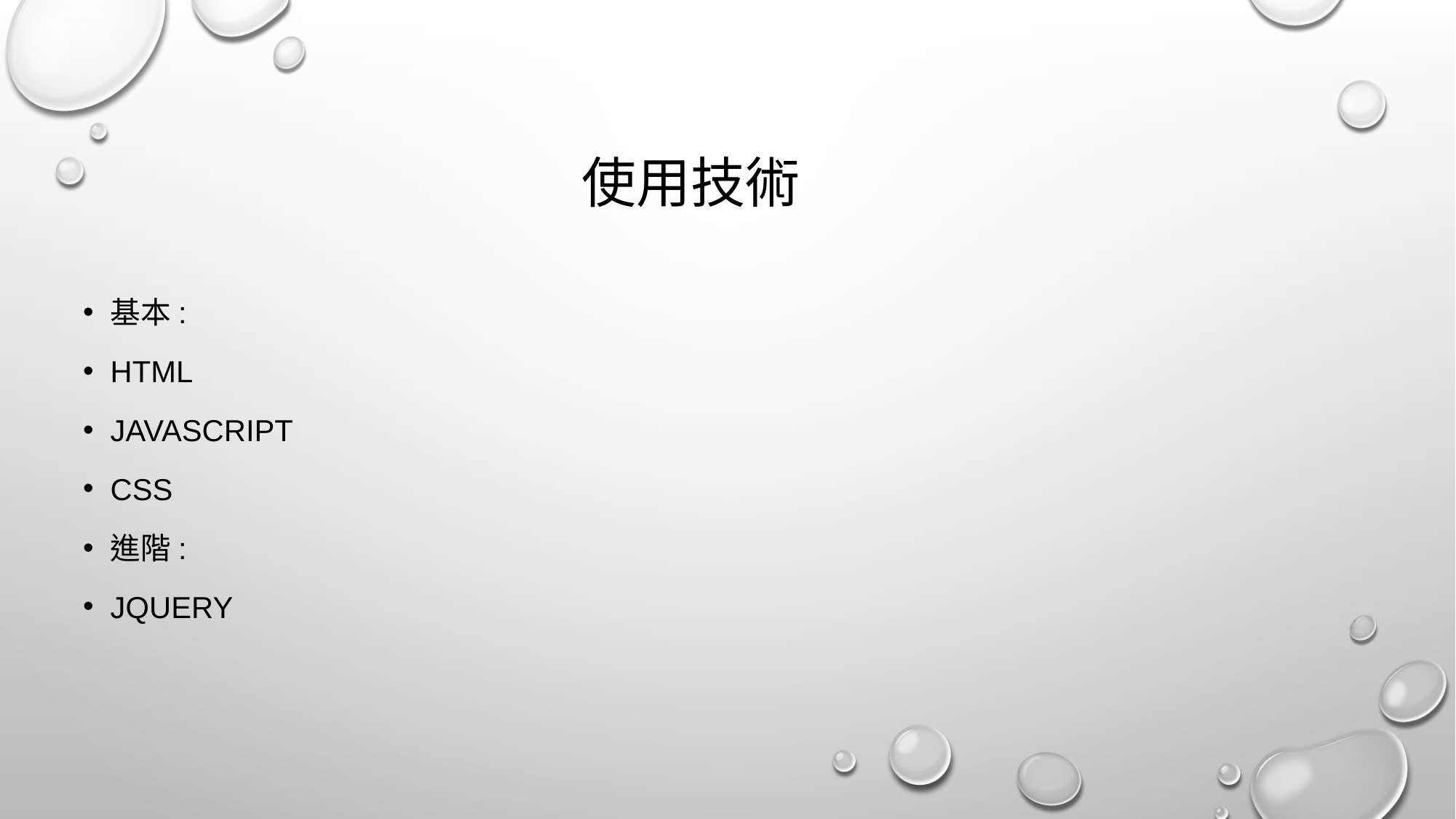

# 使用技術
基本:
HTML
JavaScript
Css
進階:
Jquery